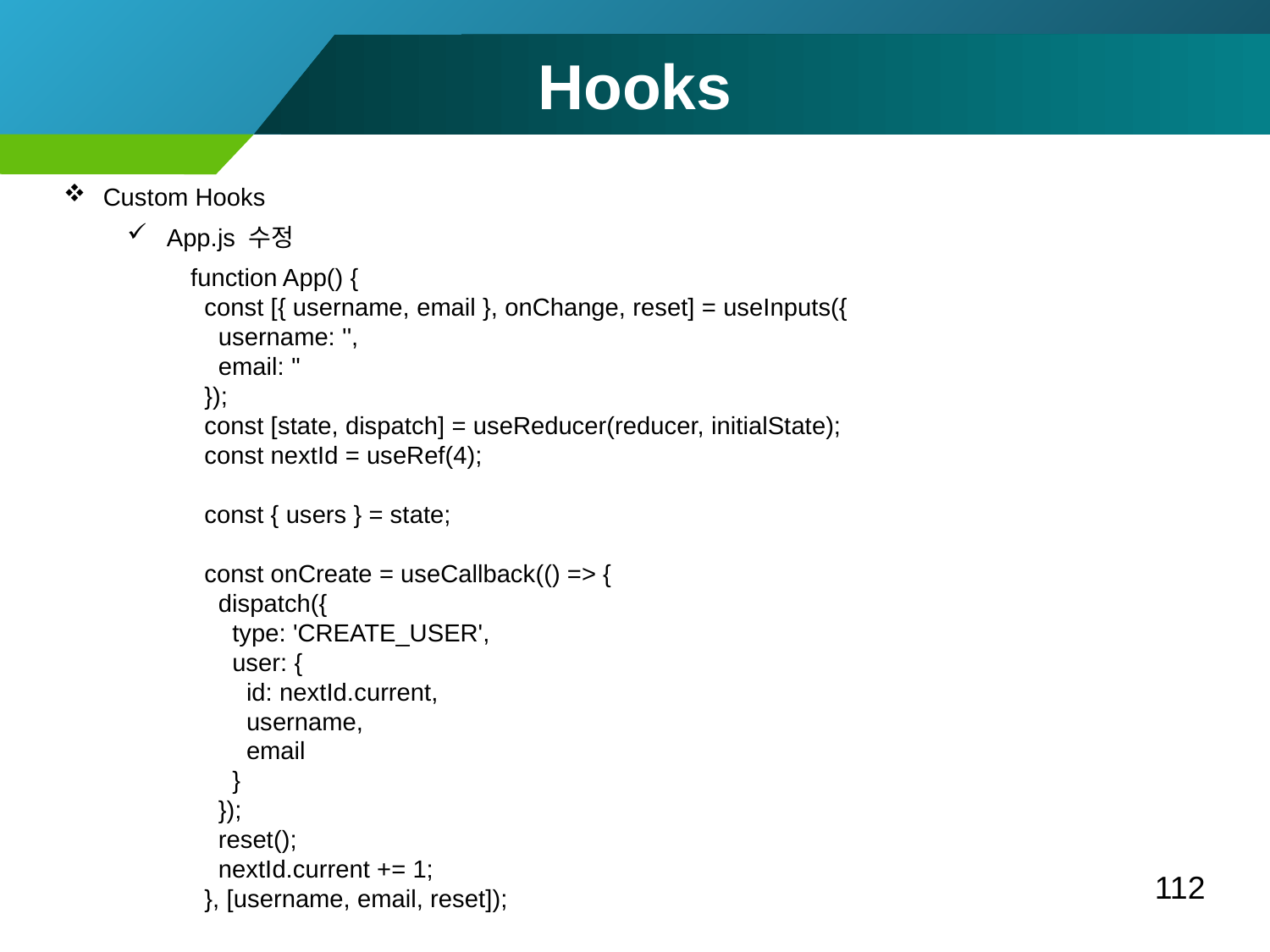

Hooks
Custom Hooks
App.js 수정
function App() {
  const [{ username, email }, onChange, reset] = useInputs({
    username: '',
    email: ''
  });
  const [state, dispatch] = useReducer(reducer, initialState);
  const nextId = useRef(4);

  const { users } = state;

  const onCreate = useCallback(() => {
    dispatch({
      type: 'CREATE_USER',
      user: {
        id: nextId.current,
        username,
        email
      }
    });
    reset();
    nextId.current += 1;
  }, [username, email, reset]);
112